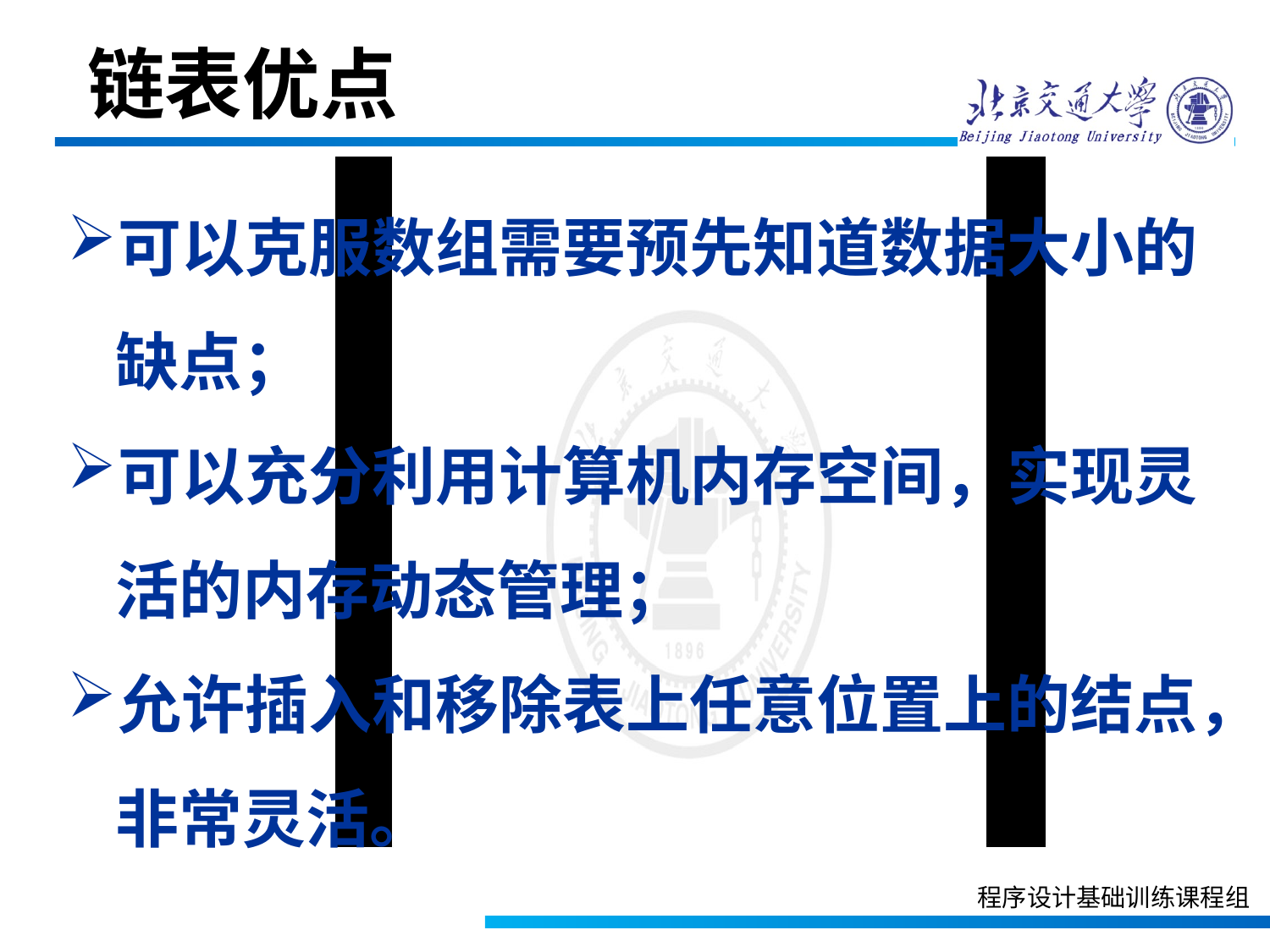

链表优点
可以克服数组需要预先知道数据大小的缺点；
可以充分利用计算机内存空间，实现灵活的内存动态管理；
允许插入和移除表上任意位置上的结点，非常灵活。
程序设计基础训练课程组